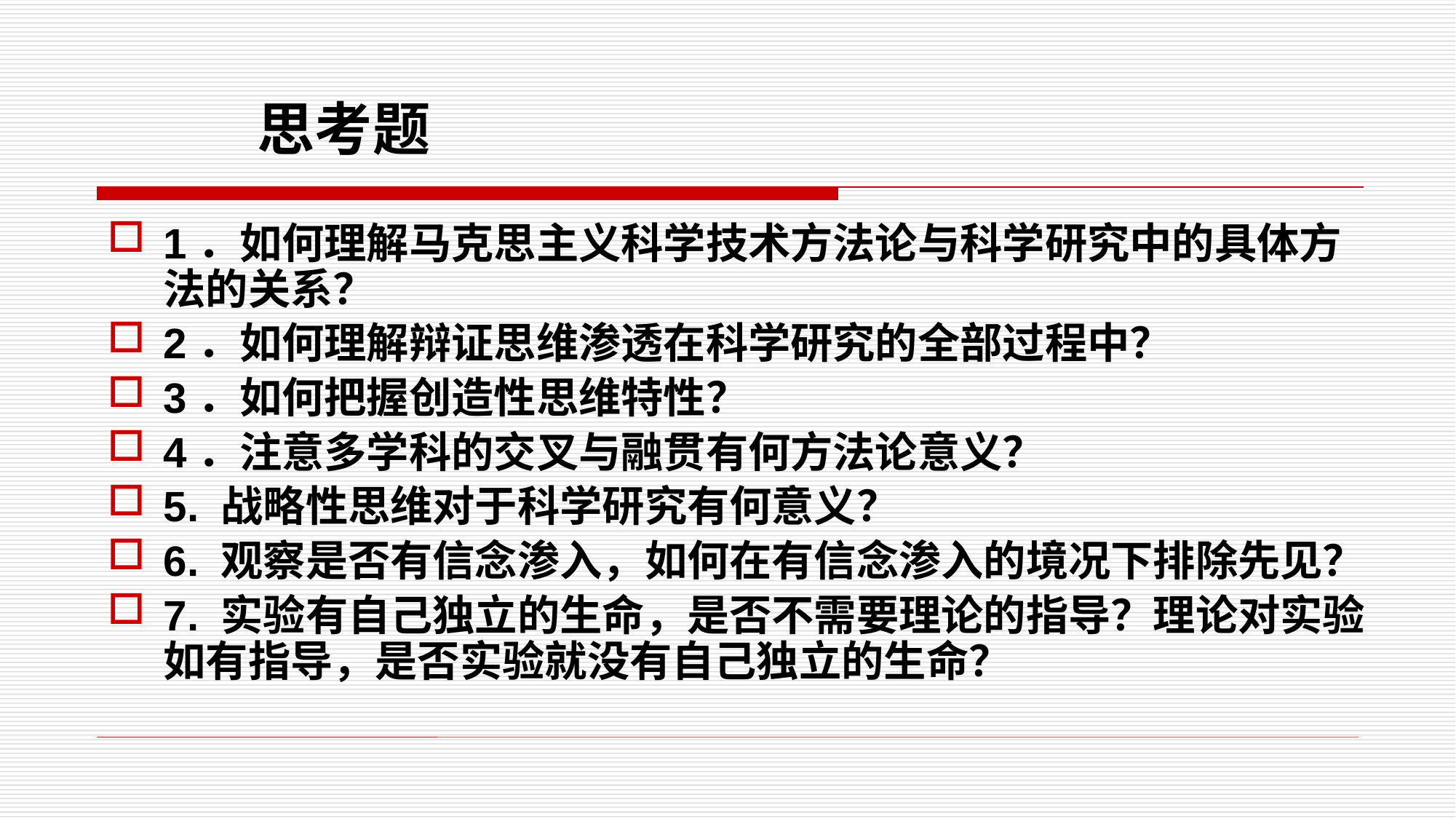

思考题
1．如何理解马克思主义科学技术方法论与科学研究中的具体方法的关系？
2．如何理解辩证思维渗透在科学研究的全部过程中？
3．如何把握创造性思维特性？
4．注意多学科的交叉与融贯有何方法论意义？
5. 战略性思维对于科学研究有何意义？
6. 观察是否有信念渗入，如何在有信念渗入的境况下排除先见？
7. 实验有自己独立的生命，是否不需要理论的指导？理论对实验如有指导，是否实验就没有自己独立的生命？